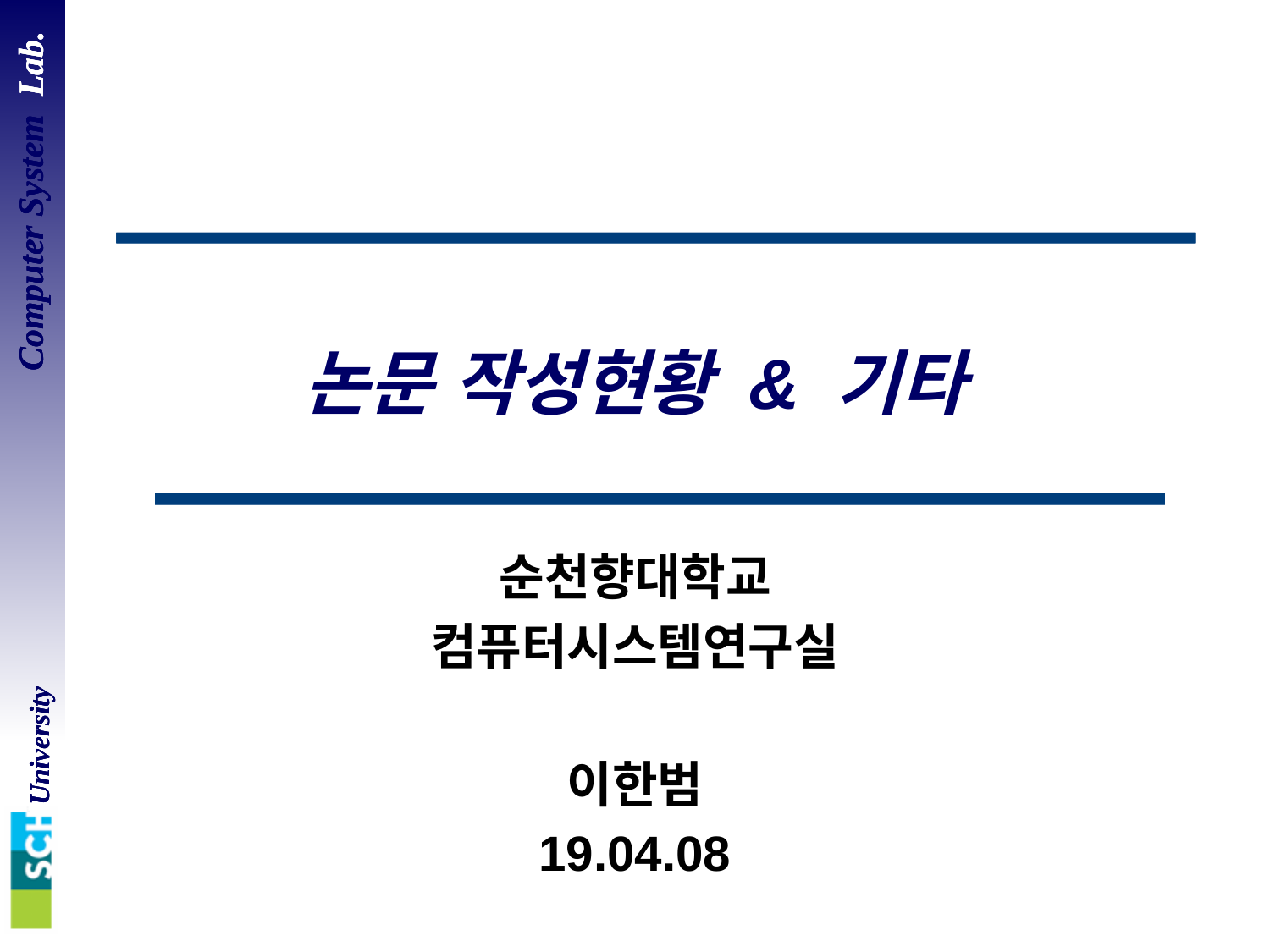

# 논문 작성현황 & 기타
순천향대학교
컴퓨터시스템연구실

이한범
19.04.08